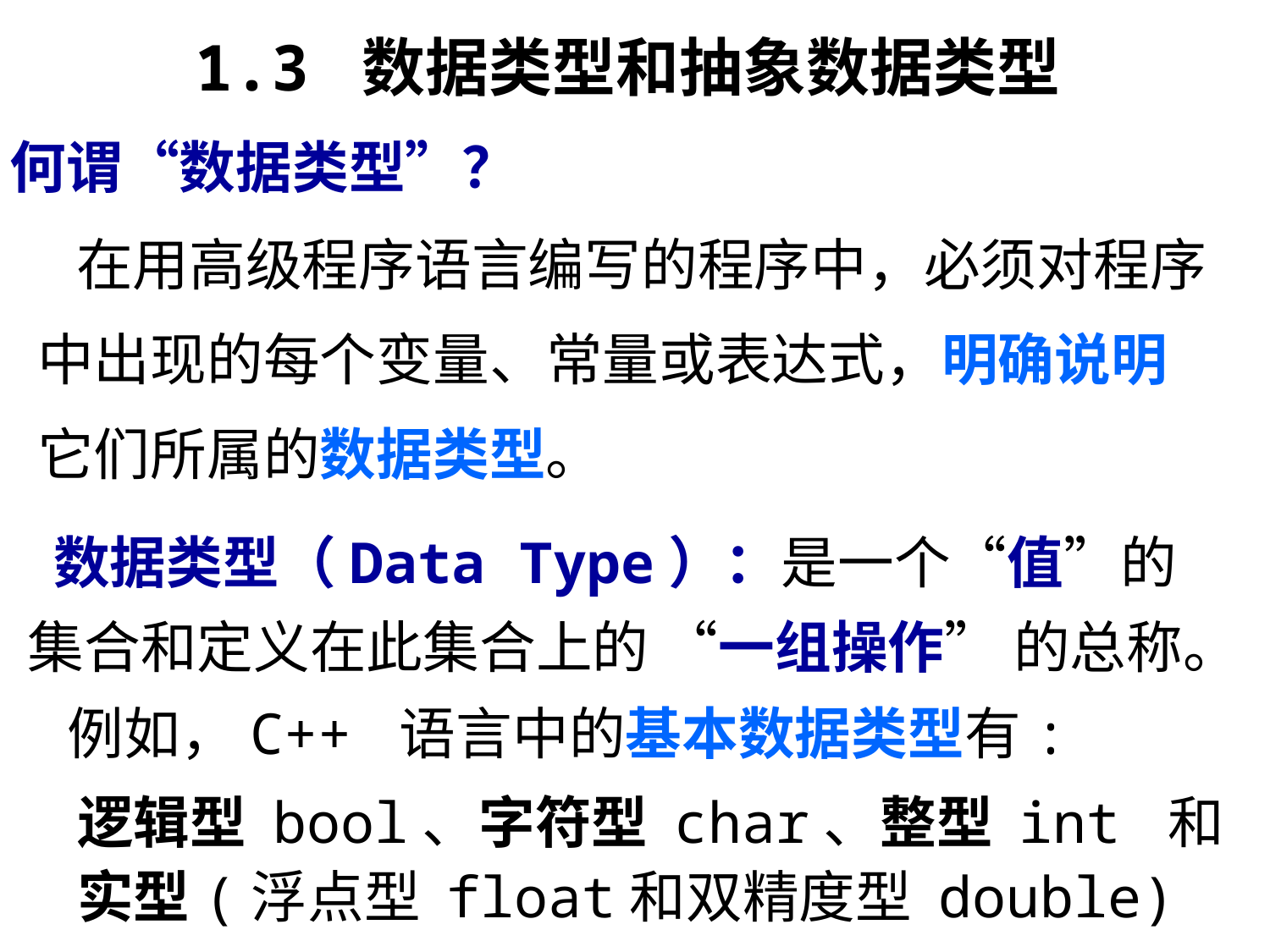

1.3 数据类型和抽象数据类型
何谓“数据类型”？
  在用高级程序语言编写的程序中，必须对程序中出现的每个变量、常量或表达式，明确说明它们所属的数据类型。
 数据类型（Data Type）：是一个“值”的集合和定义在此集合上的 “一组操作” 的总称。
例如，C++ 语言中的基本数据类型有:
逻辑型 bool、字符型 char、整型 int 和 实型(浮点型 float和双精度型 double)